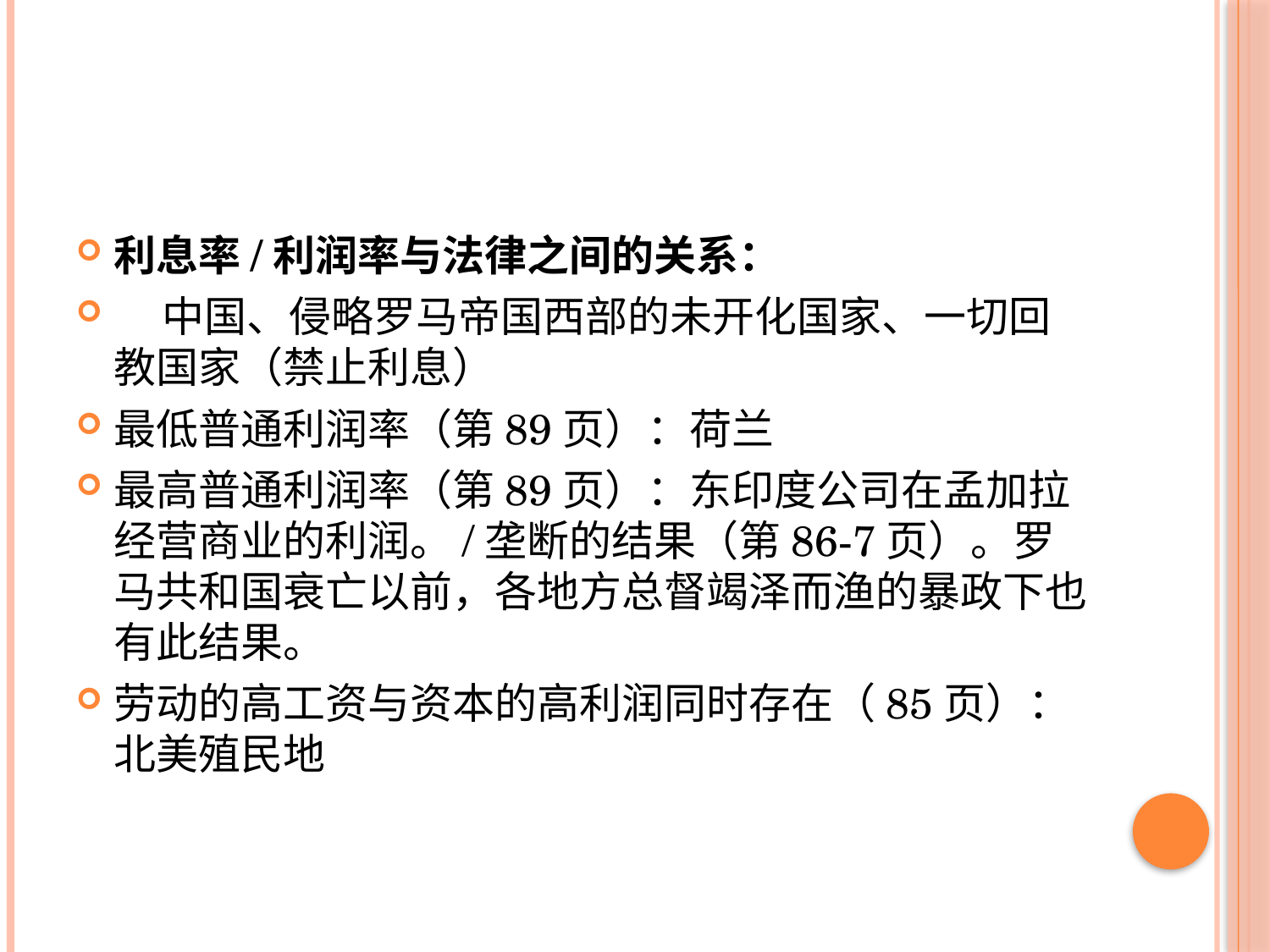

#
利息率/利润率与法律之间的关系：
    中国、侵略罗马帝国西部的未开化国家、一切回教国家（禁止利息）
最低普通利润率（第89页）：荷兰
最高普通利润率（第89页）：东印度公司在孟加拉经营商业的利润。/垄断的结果（第86-7页）。罗马共和国衰亡以前，各地方总督竭泽而渔的暴政下也有此结果。
劳动的高工资与资本的高利润同时存在（85页）：北美殖民地